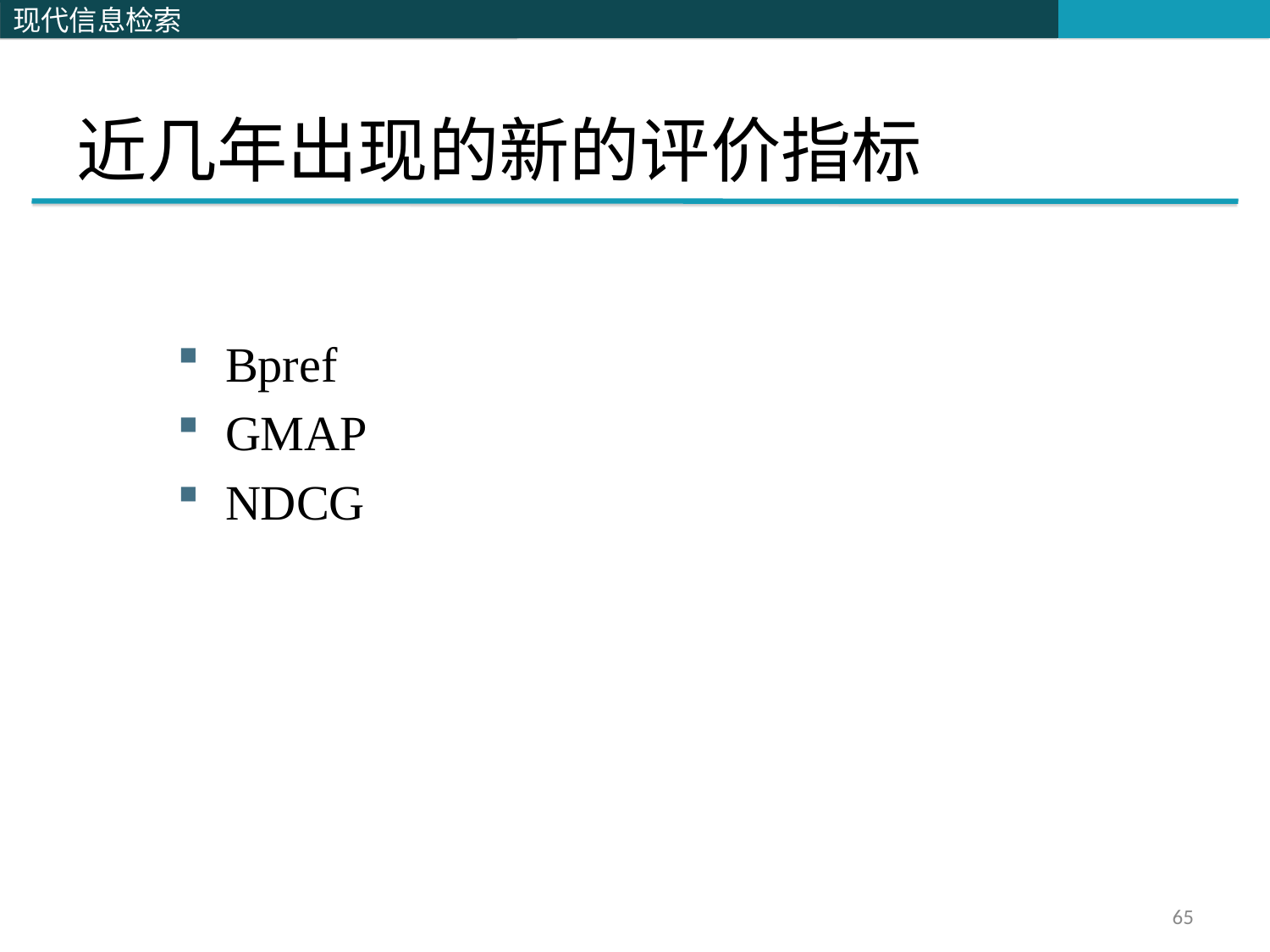

# 近几年出现的新的评价指标
Bpref
GMAP
NDCG
*增加于2007年9月20日

65